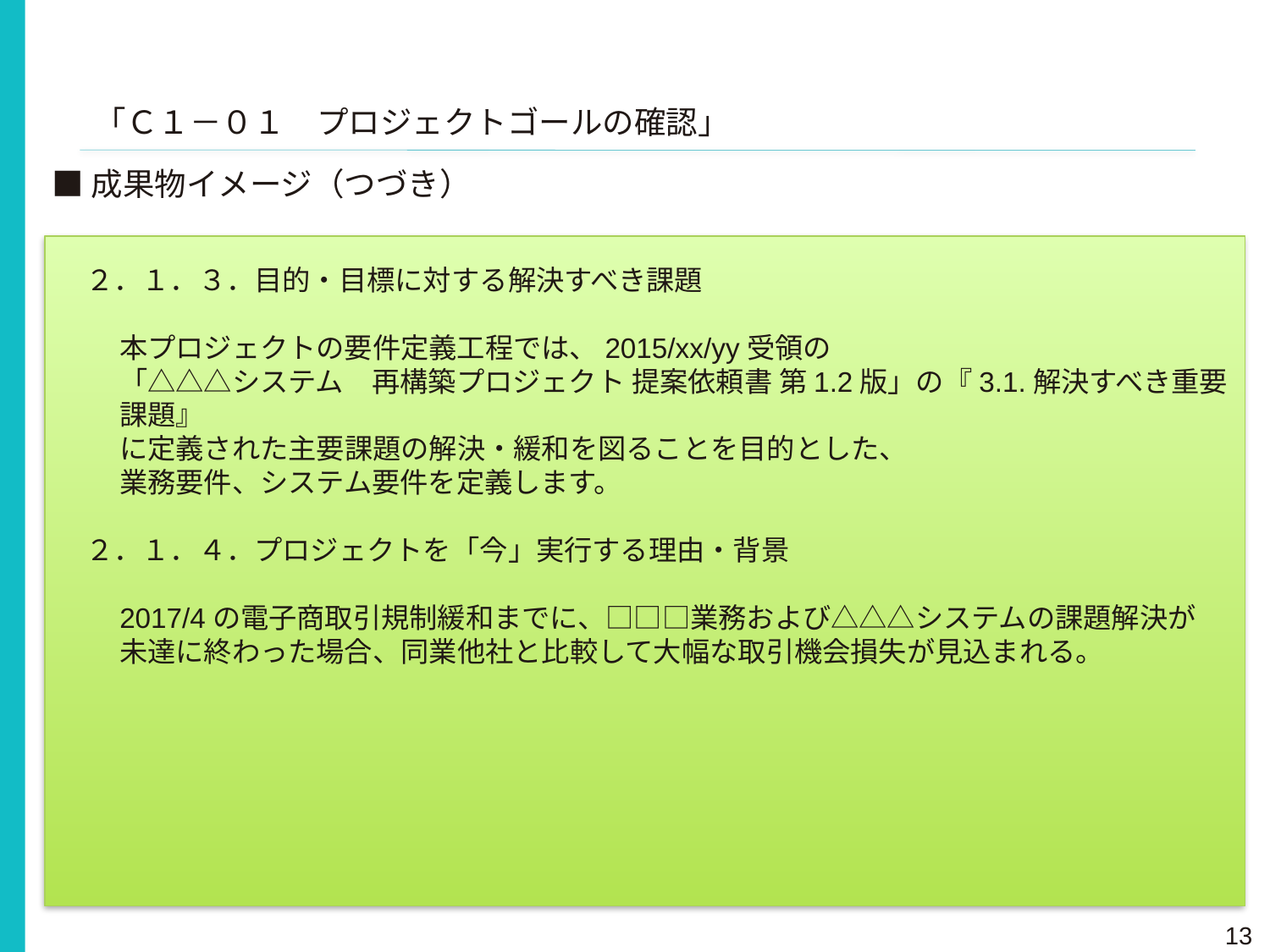

「Ｃ１－０１　プロジェクトゴールの確認」
■成果物イメージ（つづき）

　２．１．３．目的・目標に対する解決すべき課題

本プロジェクトの要件定義工程では、2015/xx/yy受領の
「△△△システム　再構築プロジェクト 提案依頼書 第1.2版」の『3.1.解決すべき重要課題』
に定義された主要課題の解決・緩和を図ることを目的とした、
業務要件、システム要件を定義します。

　２．１．４．プロジェクトを「今」実行する理由・背景

2017/4の電子商取引規制緩和までに、□□□業務および△△△システムの課題解決が
未達に終わった場合、同業他社と比較して大幅な取引機会損失が見込まれる。

13